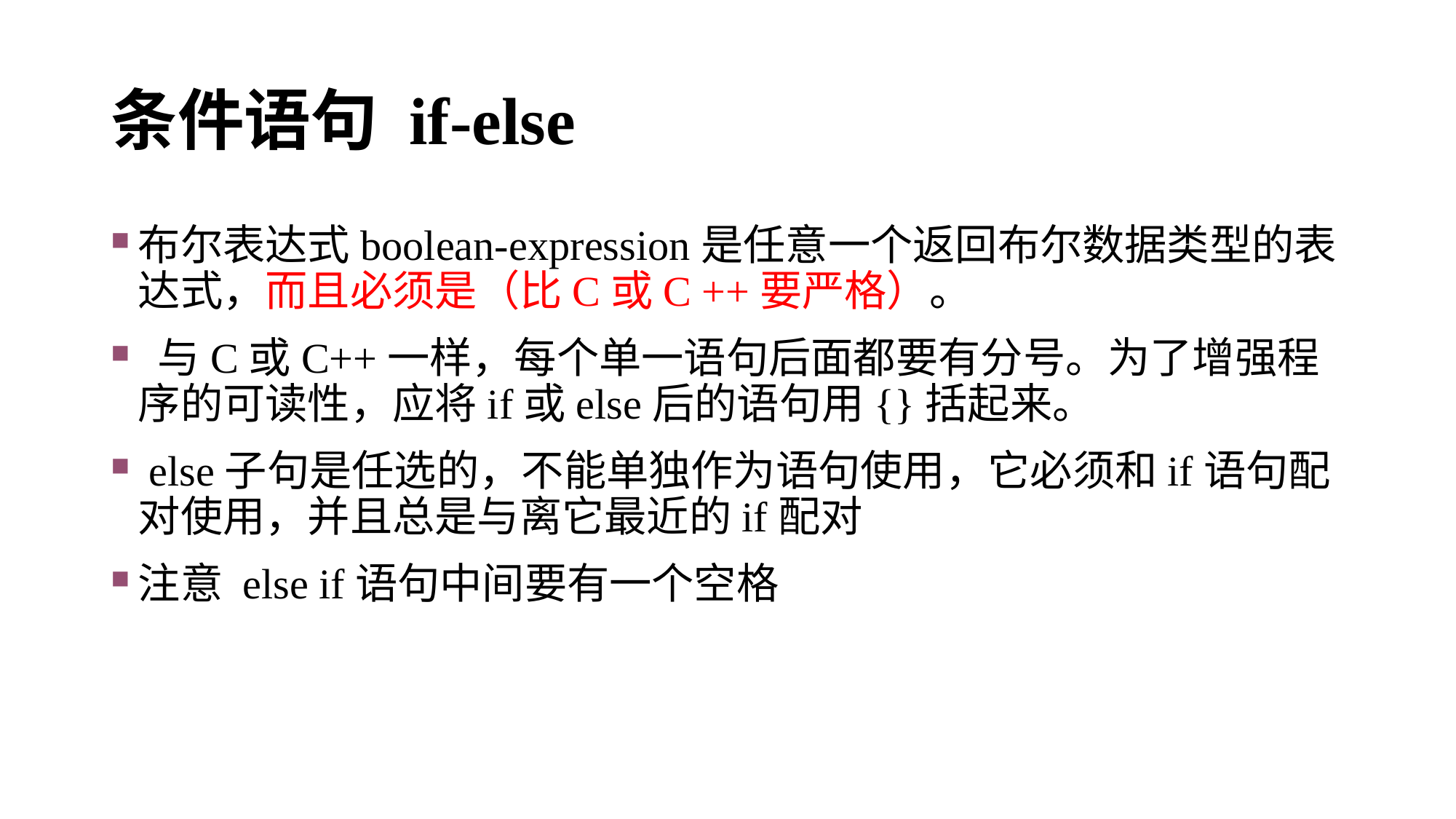

# 条件语句 if-else
布尔表达式boolean-expression是任意一个返回布尔数据类型的表达式，而且必须是（比C或C ++要严格）。
 与C或C++一样，每个单一语句后面都要有分号。为了增强程序的可读性，应将if或else后的语句用{}括起来。
 else子句是任选的，不能单独作为语句使用，它必须和if语句配对使用，并且总是与离它最近的if配对
注意 else if语句中间要有一个空格